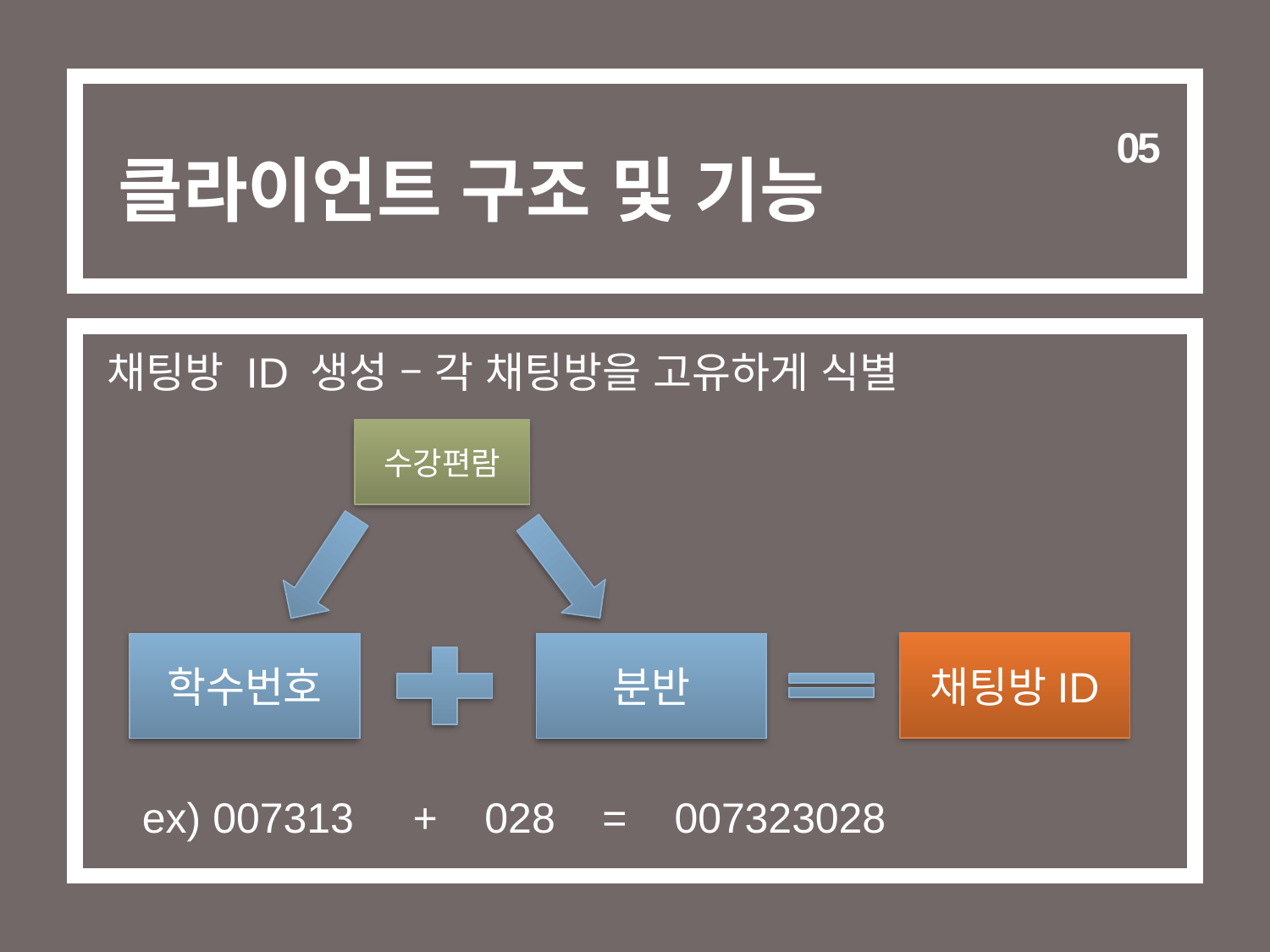

05

# 클라이언트 구조 및 기능

채팅방 ID 생성 – 각 채팅방을 고유하게 식별
수강편람

채팅방ID
학수번호

분반

ex) 007313     +    028    =    007323028